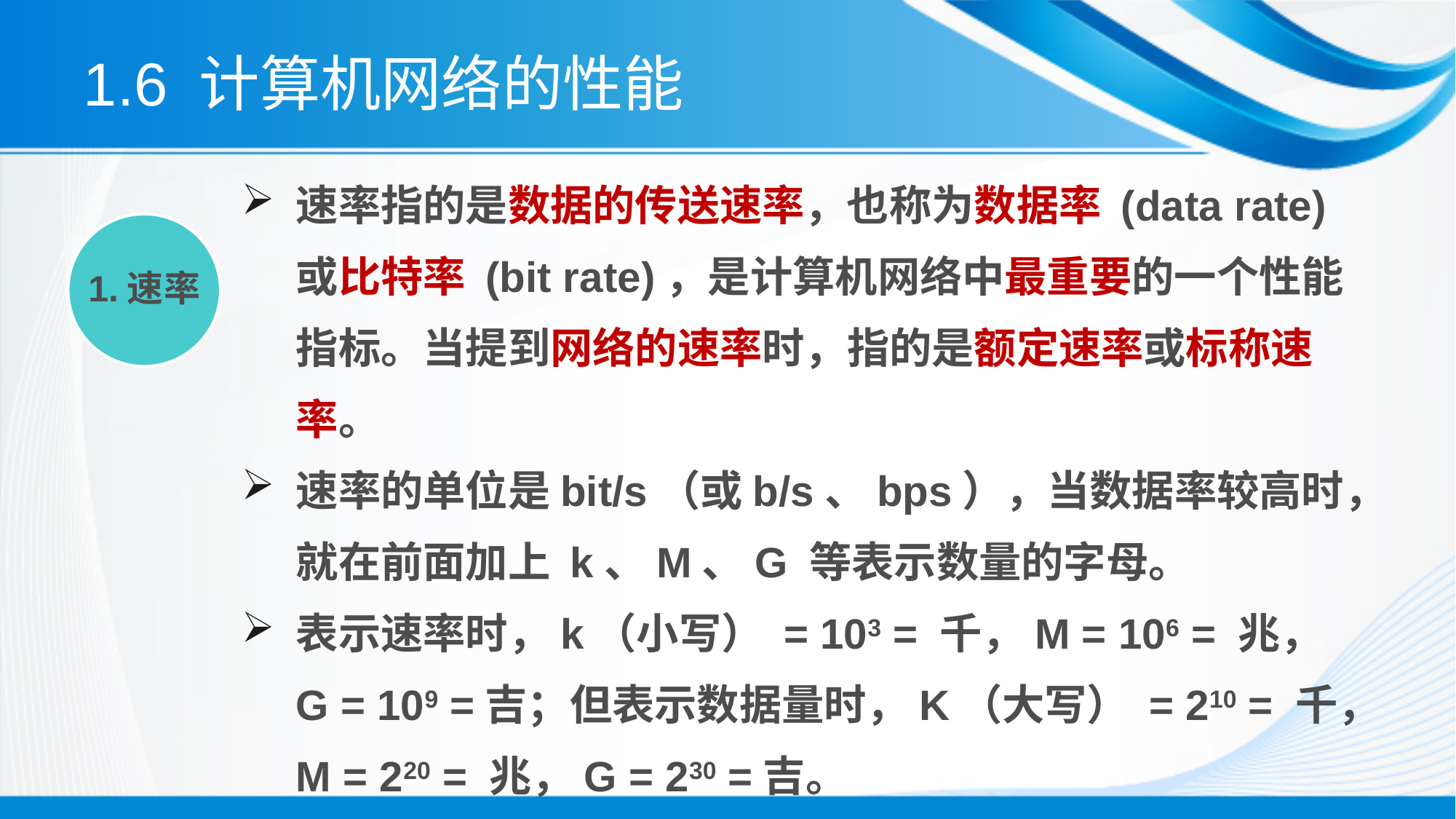

# 1.6 计算机网络的性能
速率指的是数据的传送速率，也称为数据率 (data rate) 或比特率 (bit rate)，是计算机网络中最重要的一个性能指标。当提到网络的速率时，指的是额定速率或标称速率。
速率的单位是bit/s（或b/s、bps），当数据率较高时，就在前面加上 k、M、G 等表示数量的字母。
表示速率时，k（小写） = 103 = 千，M = 106 = 兆，G = 109 =吉；但表示数据量时，K（大写） = 210 = 千，M = 220 = 兆，G = 230 =吉。

1.速率